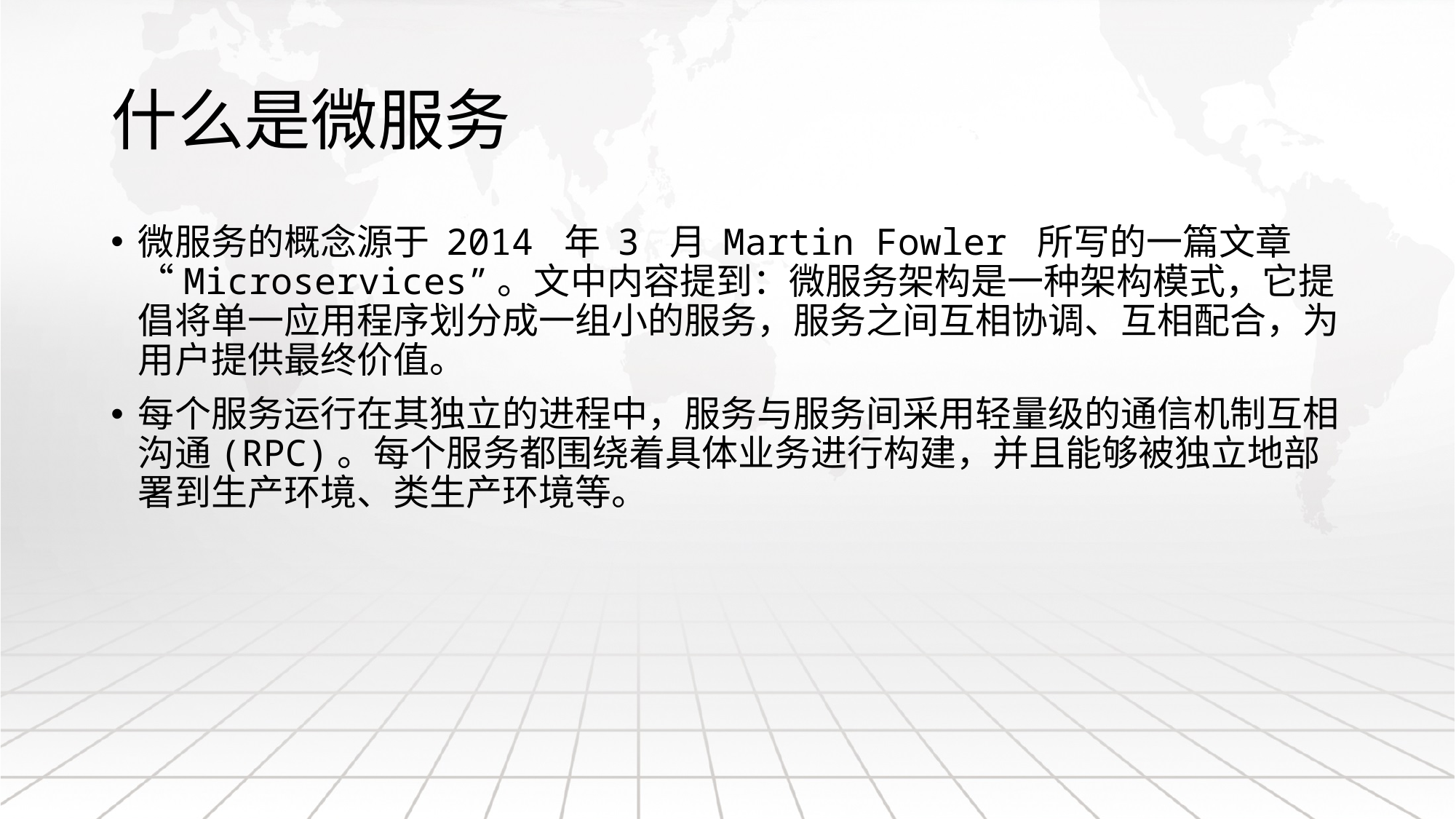

# 什么是微服务
微服务的概念源于 2014 年 3 月 Martin Fowler 所写的一篇文章“Microservices”。文中内容提到：微服务架构是一种架构模式，它提倡将单一应用程序划分成一组小的服务，服务之间互相协调、互相配合，为用户提供最终价值。
每个服务运行在其独立的进程中，服务与服务间采用轻量级的通信机制互相沟通(RPC)。每个服务都围绕着具体业务进行构建，并且能够被独立地部署到生产环境、类生产环境等。